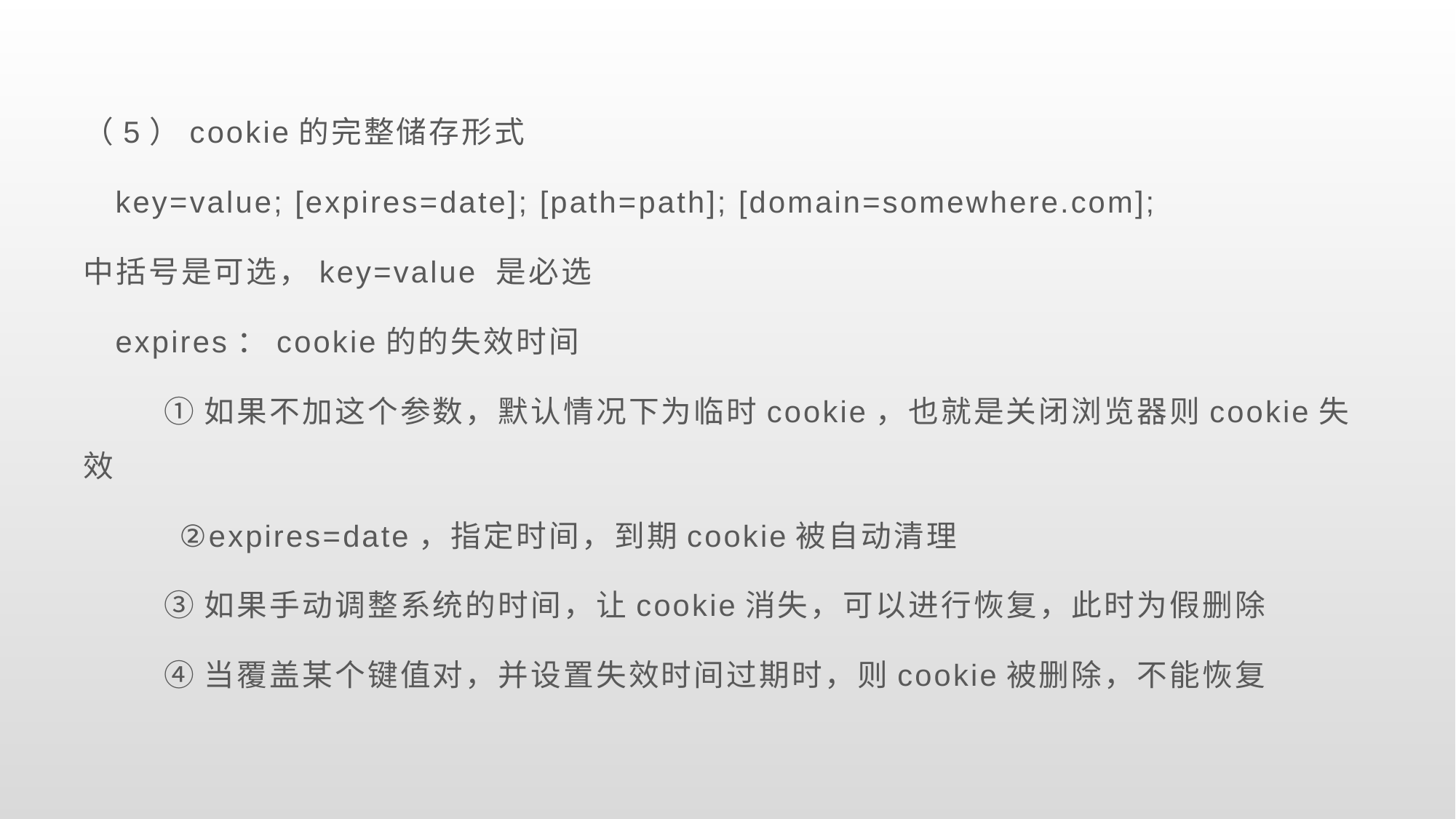

（5）cookie的完整储存形式
   key=value; [expires=date]; [path=path]; [domain=somewhere.com];
中括号是可选，key=value 是必选
   expires：cookie的的失效时间
         ①如果不加这个参数，默认情况下为临时cookie，也就是关闭浏览器则cookie失效
         ②expires=date，指定时间，到期cookie被自动清理
         ③如果手动调整系统的时间，让cookie消失，可以进行恢复，此时为假删除
         ④当覆盖某个键值对，并设置失效时间过期时，则cookie被删除，不能恢复